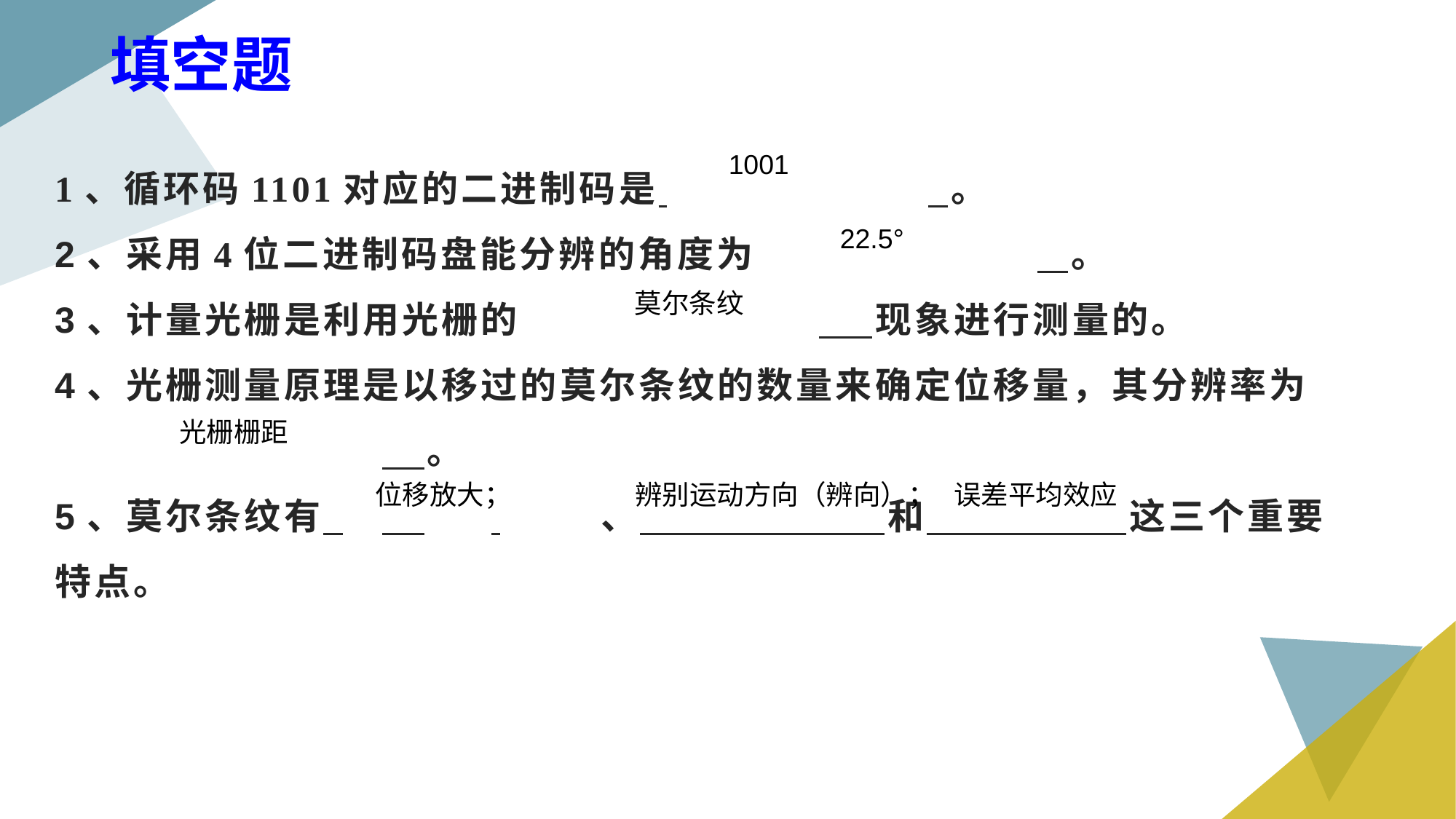

填空题
# 1、循环码1101对应的二进制码是 			  。 2、采用4位二进制码盘能分辨的角度为			   。 3、计量光栅是利用光栅的			     现象进行测量的。 4、光栅测量原理是以移过的莫尔条纹的数量来确定位移量，其分辨率为			    。 5、莫尔条纹有  	    	 	、                      和                  这三个重要特点。
1001
22.5°
莫尔条纹
光栅栅距
位移放大；                    辨别运动方向（辨向）；   误差平均效应